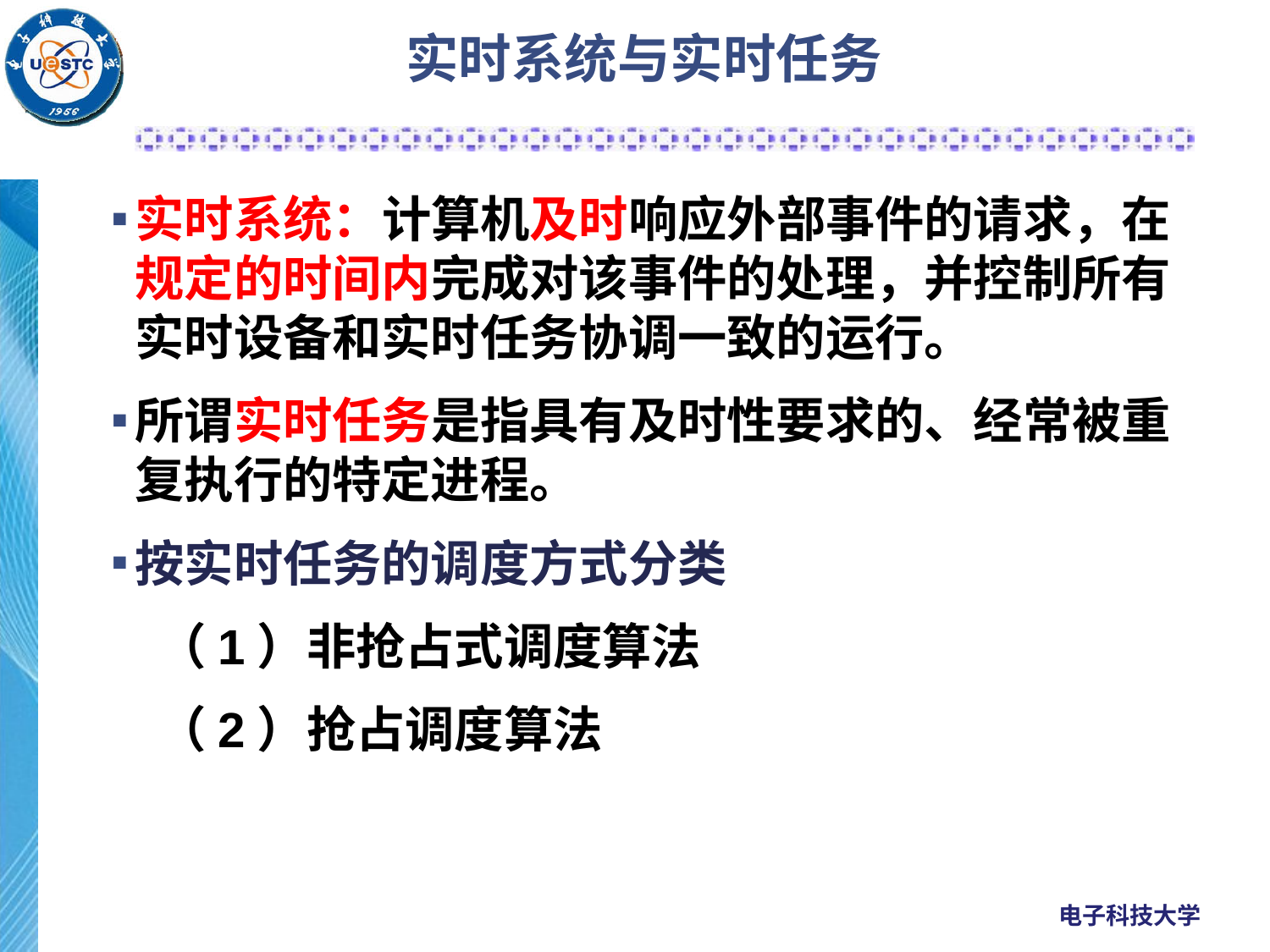

# 实时系统与实时任务
实时系统：计算机及时响应外部事件的请求，在规定的时间内完成对该事件的处理，并控制所有实时设备和实时任务协调一致的运行。
所谓实时任务是指具有及时性要求的、经常被重复执行的特定进程。
按实时任务的调度方式分类
   （1）非抢占式调度算法
   （2）抢占调度算法